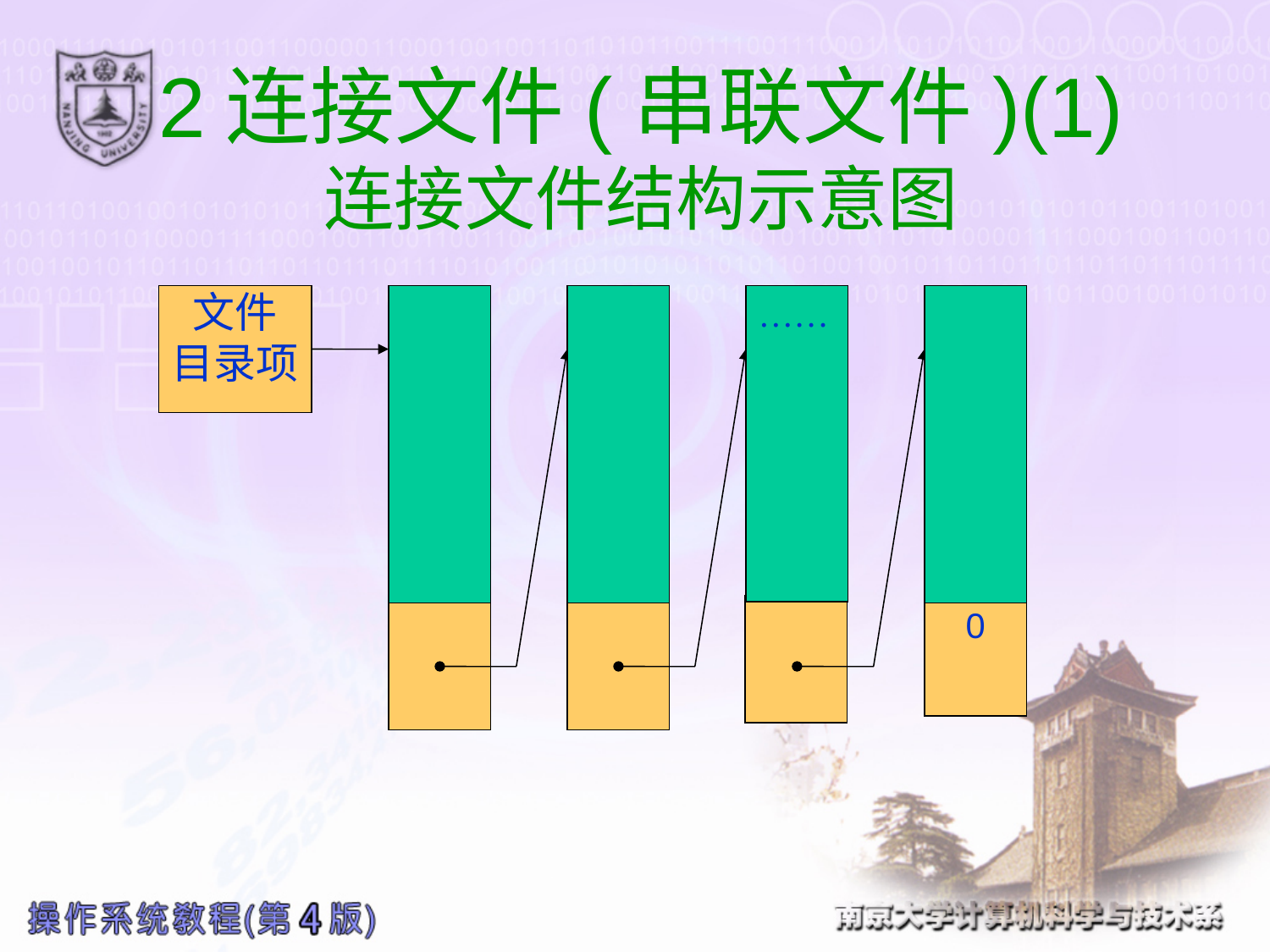

# 2连接文件(串联文件)(1) 连接文件结构示意图
文件
目录项

……

0